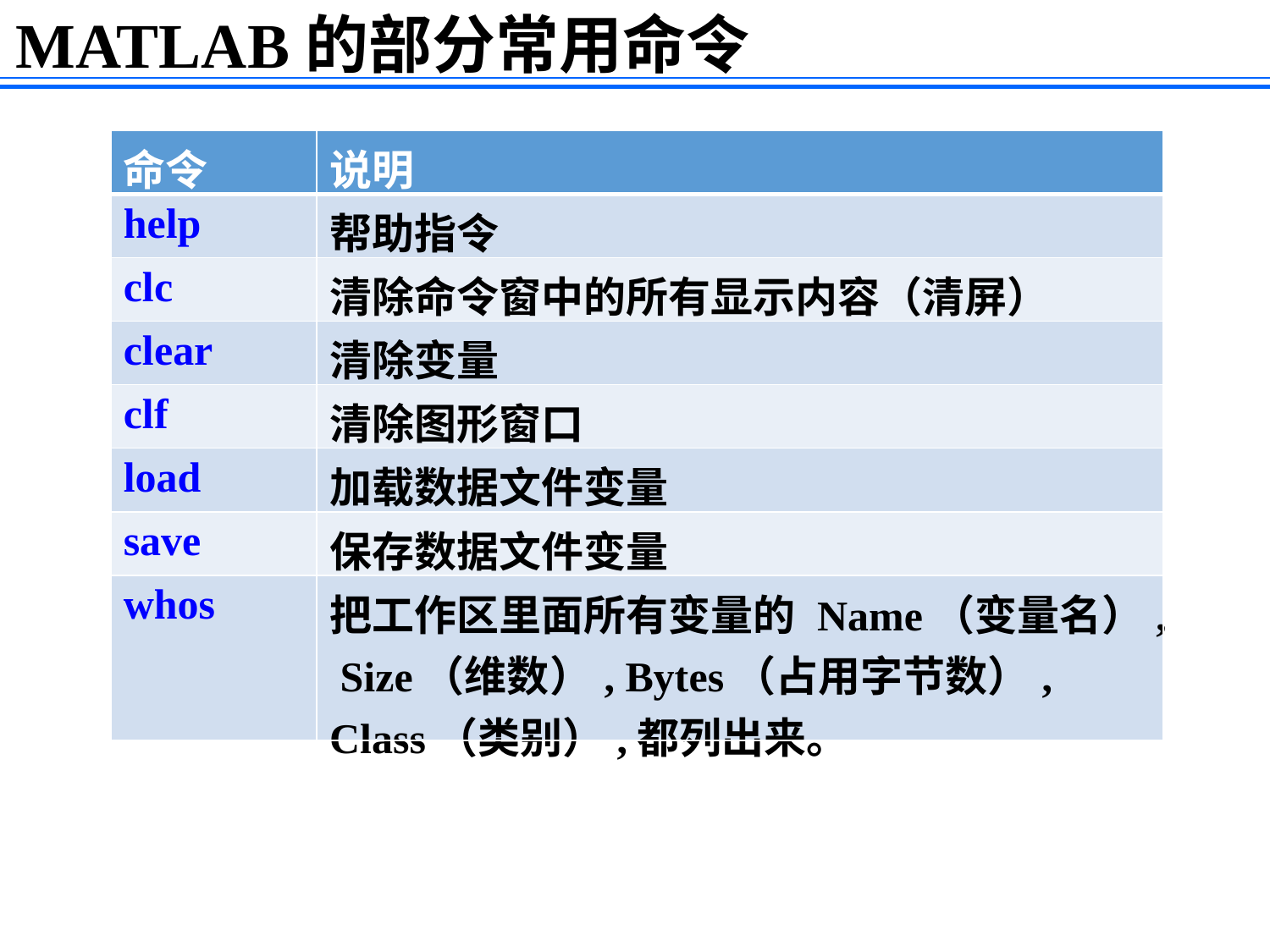

MATLAB的部分常用命令

| 命令 | 说明 |
| --- | --- |
| help | 帮助指令 |
| clc | 清除命令窗中的所有显示内容（清屏） |
| clear | 清除变量 |
| clf | 清除图形窗口 |
| load | 加载数据文件变量 |
| save | 保存数据文件变量 |
| whos | 把工作区里面所有变量的 Name（变量名）, Size（维数）, Bytes（占用字节数）, Class（类别）,都列出来。 |